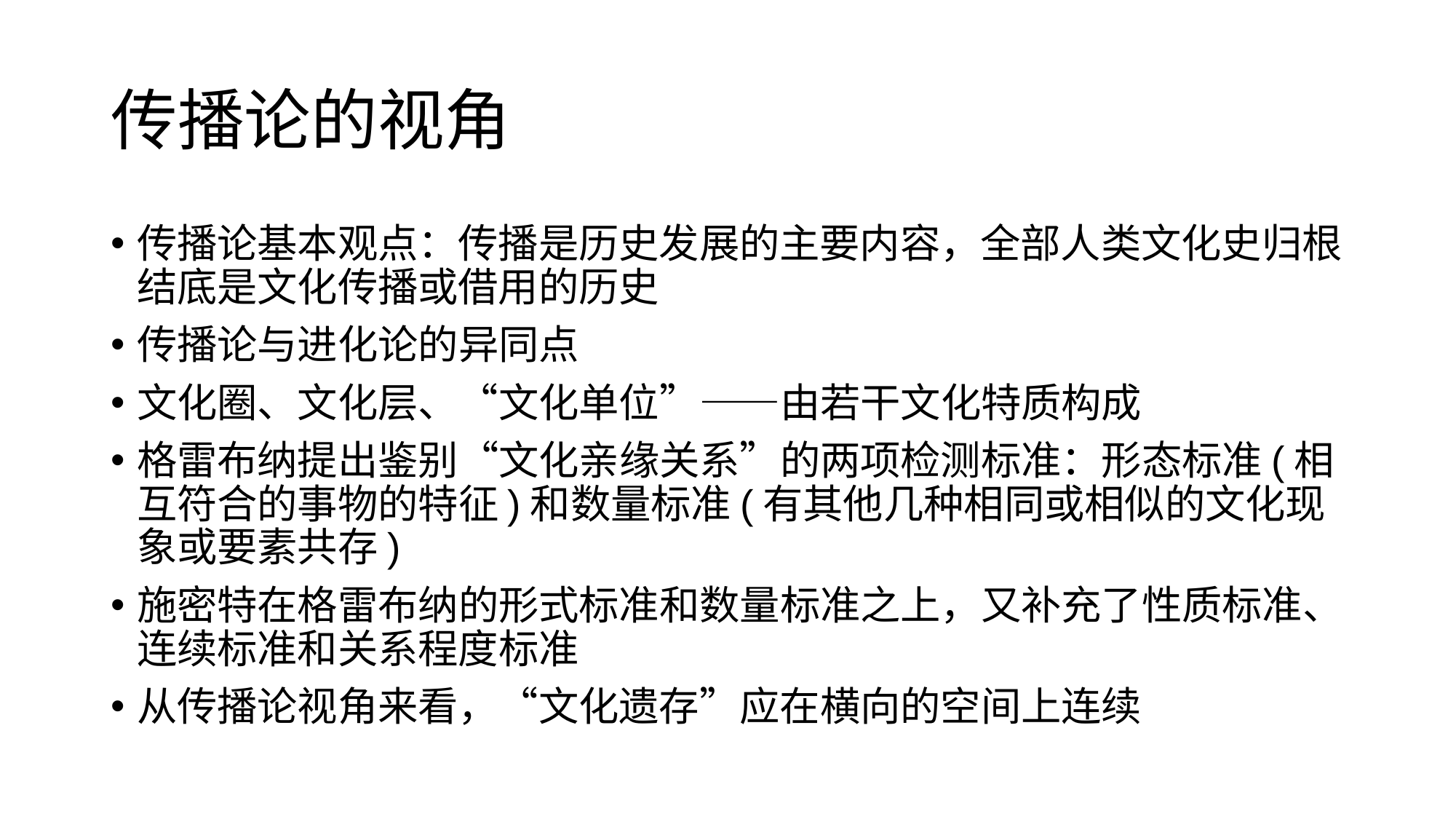

# 传播论的视角
传播论基本观点：传播是历史发展的主要内容，全部人类文化史归根结底是文化传播或借用的历史
传播论与进化论的异同点
文化圈、文化层、“文化单位”——由若干文化特质构成
格雷布纳提出鉴别“文化亲缘关系”的两项检测标准：形态标准(相互符合的事物的特征)和数量标准(有其他几种相同或相似的文化现象或要素共存)
施密特在格雷布纳的形式标准和数量标准之上，又补充了性质标准、连续标准和关系程度标准
从传播论视角来看，“文化遗存”应在横向的空间上连续